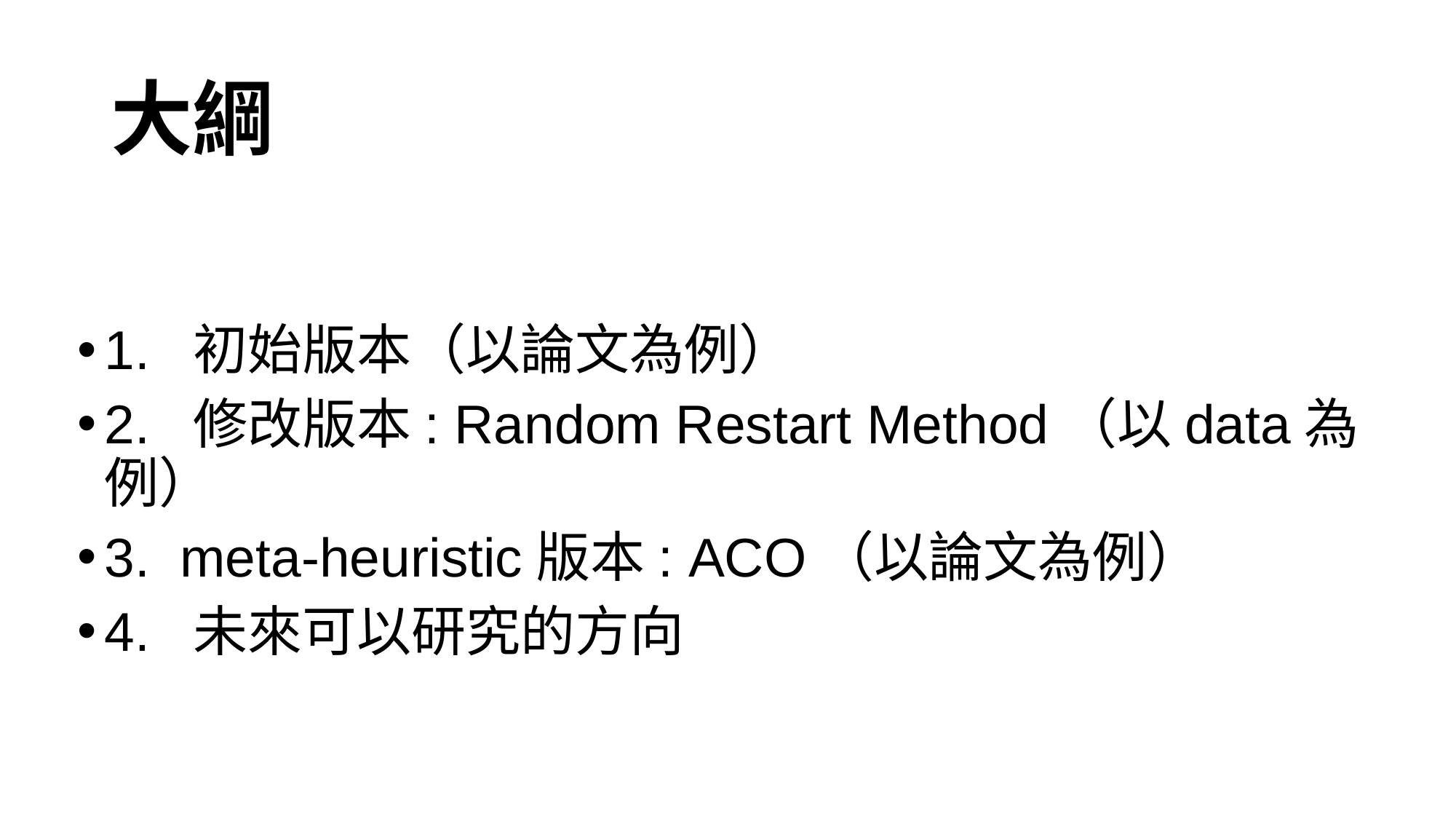

# 大綱

1.  初始版本（以論文為例）
2.  修改版本: Random Restart Method（以data為例）
3.  meta-heuristic版本: ACO（以論文為例）
4.  未來可以研究的方向